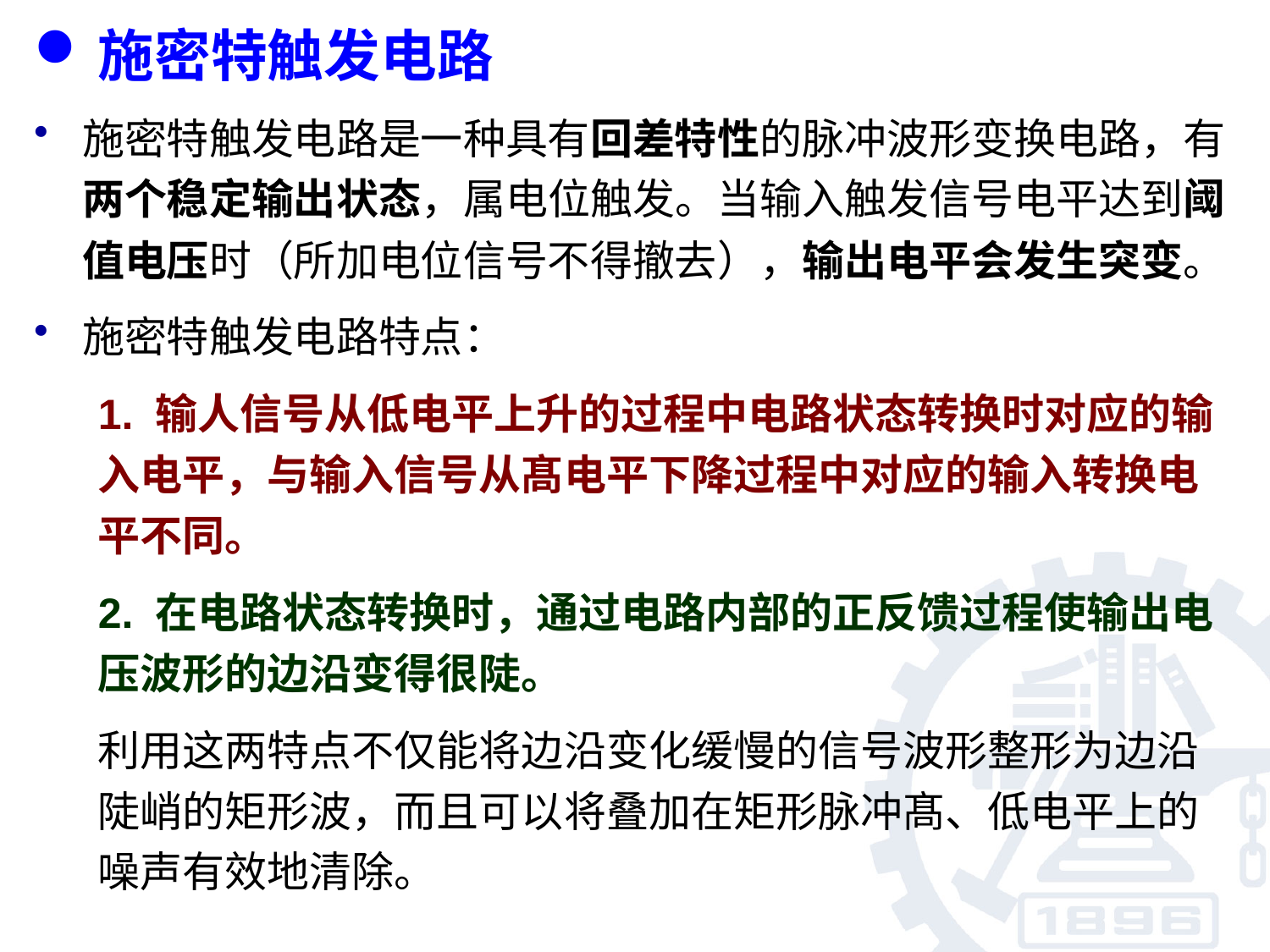

施密特触发电路
施密特触发电路是一种具有回差特性的脉冲波形变换电路，有两个稳定输出状态，属电位触发。当输入触发信号电平达到阈值电压时（所加电位信号不得撤去），输出电平会发生突变。
施密特触发电路特点：
1. 输人信号从低电平上升的过程中电路状态转换时对应的输入电平，与输入信号从髙电平下降过程中对应的输入转换电平不同。
2. 在电路状态转换时，通过电路内部的正反馈过程使输出电压波形的边沿变得很陡。
利用这两特点不仅能将边沿变化缓慢的信号波形整形为边沿陡峭的矩形波，而且可以将叠加在矩形脉冲髙、低电平上的噪声有效地清除。